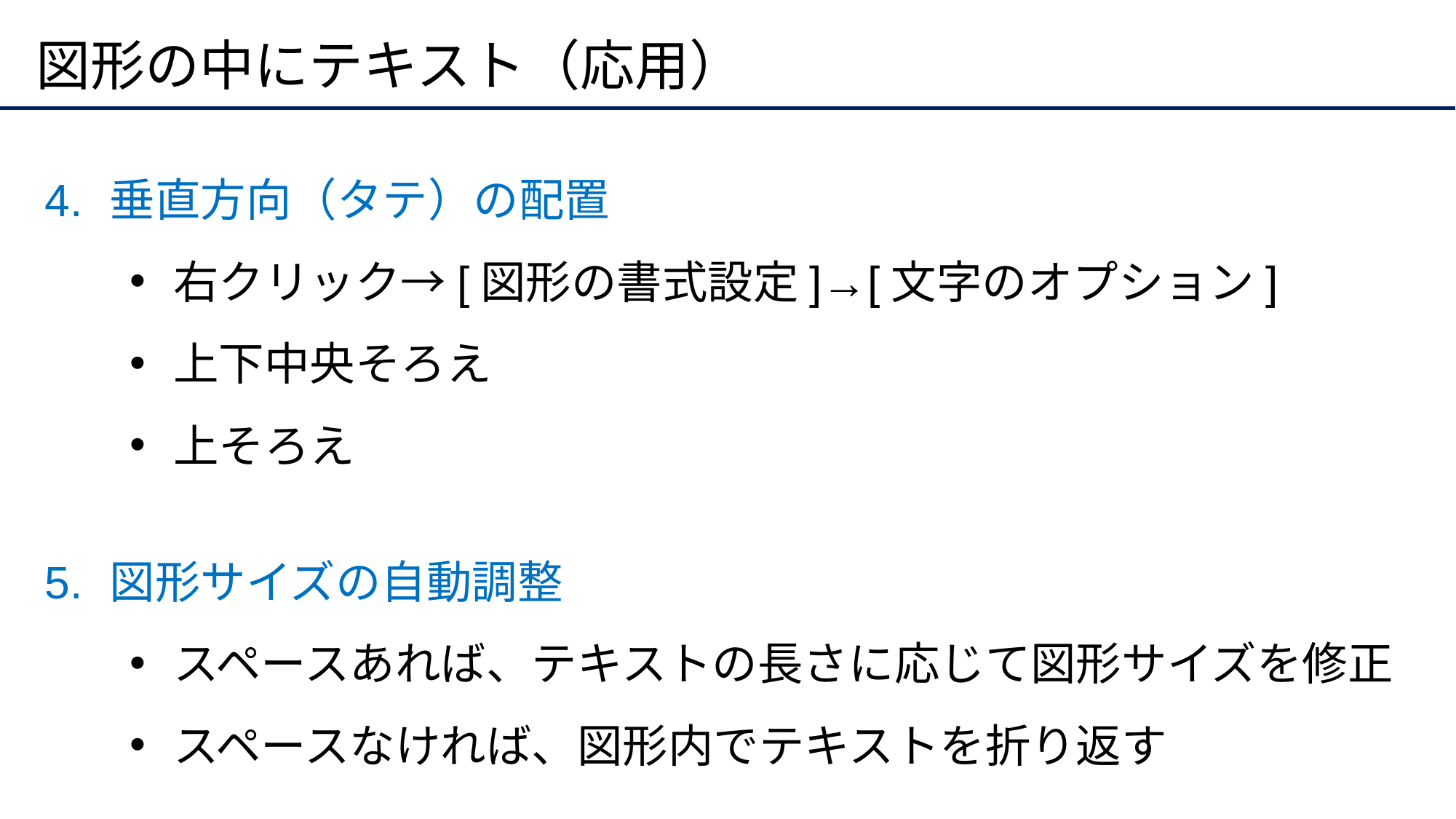

# 図形の中にテキスト（応用）
垂直方向（タテ）の配置
右クリック→[図形の書式設定]→[文字のオプション]
上下中央そろえ
上そろえ
図形サイズの自動調整
スペースあれば、テキストの長さに応じて図形サイズを修正
スペースなければ、図形内でテキストを折り返す